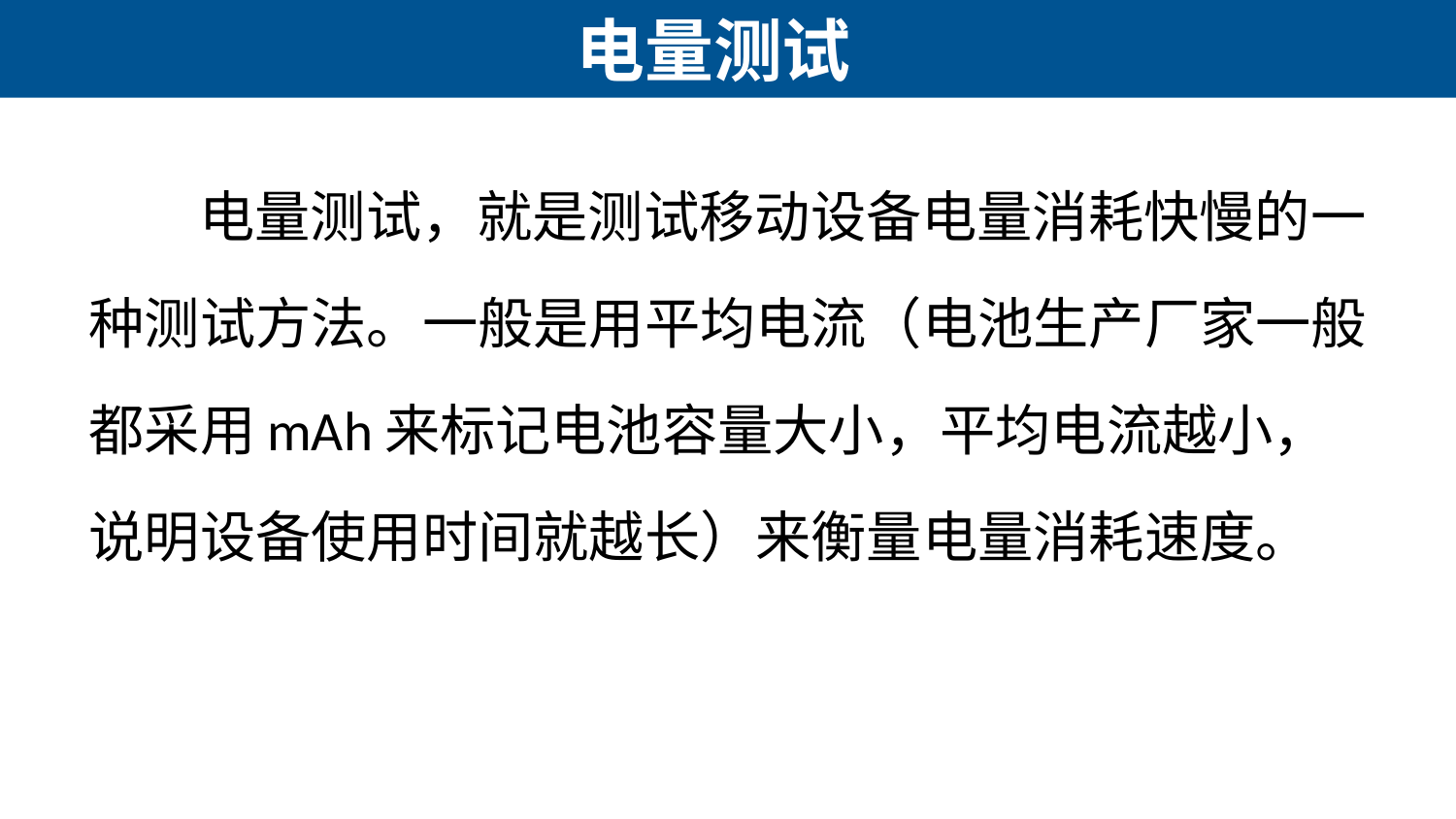

# 电量测试
        电量测试，就是测试移动设备电量消耗快慢的一种测试方法。一般是用平均电流（电池生产厂家一般都采用mAh来标记电池容量大小，平均电流越小，说明设备使用时间就越长）来衡量电量消耗速度。